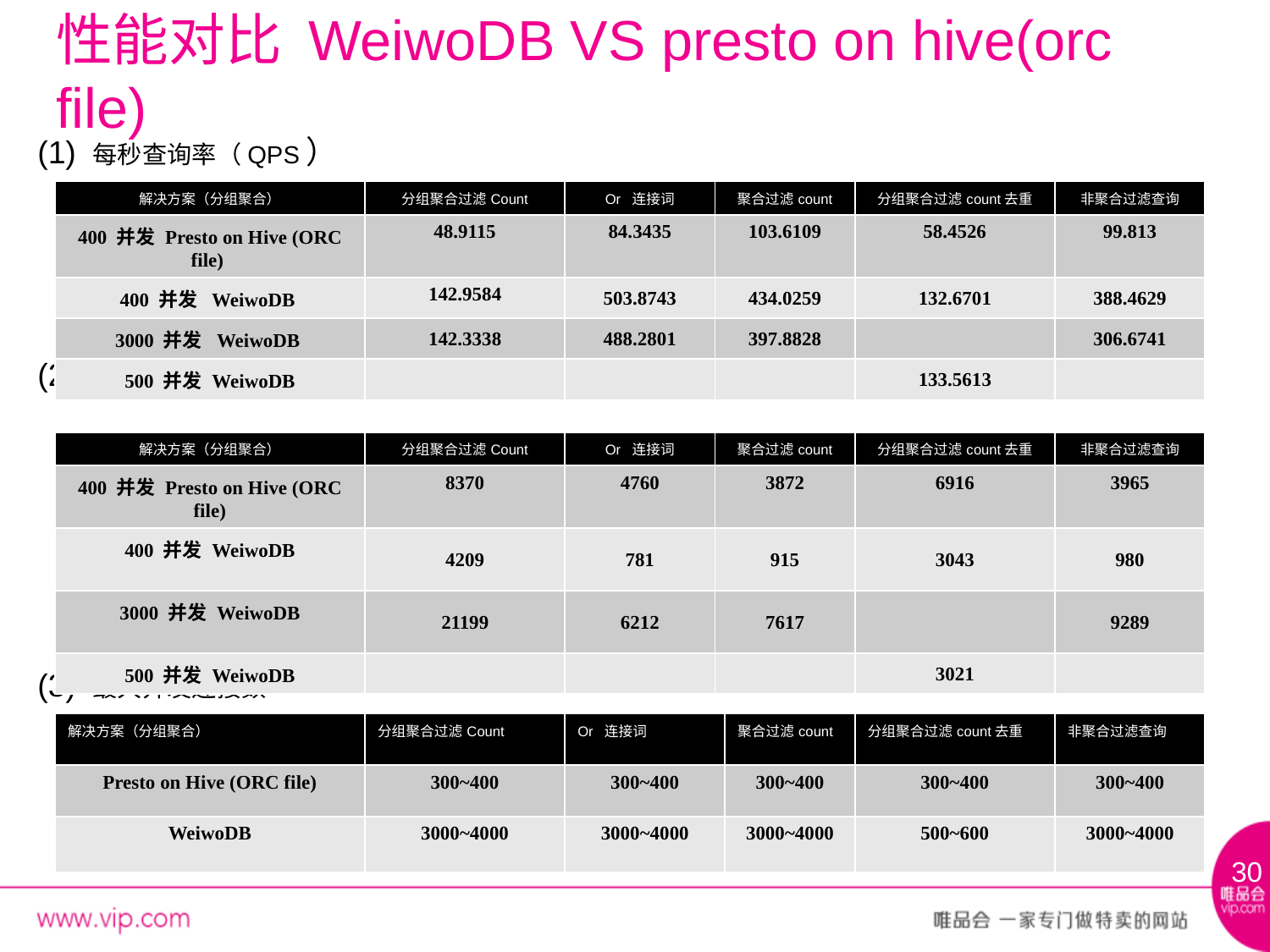

# 性能对比 WeiwoDB VS presto on hive(orc file)
(1) 每秒查询率（QPS）

(2) 平均响应时间

(3) 最大并发连接数

| 解决方案（分组聚合） | 分组聚合过滤Count | Or 连接词 | 聚合过滤count | 分组聚合过滤count去重 | 非聚合过滤查询 |
| --- | --- | --- | --- | --- | --- |
| 400 并发 Presto on Hive (ORC file) | 48.9115 | 84.3435 | 103.6109 | 58.4526 | 99.813 |
| 400 并发 WeiwoDB | 142.9584 | 503.8743 | 434.0259 | 132.6701 | 388.4629 |
| 3000 并发 WeiwoDB | 142.3338 | 488.2801 | 397.8828 |  | 306.6741 |
| 500 并发 WeiwoDB |  |  |  | 133.5613 |  |
| 解决方案（分组聚合） | 分组聚合过滤Count | Or 连接词 | 聚合过滤count | 分组聚合过滤count去重 | 非聚合过滤查询 |
| --- | --- | --- | --- | --- | --- |
| 400 并发 Presto on Hive (ORC file) | 8370 | 4760 | 3872 | 6916 | 3965 |
| 400 并发 WeiwoDB | 4209 | 781 | 915 | 3043 | 980 |
| 3000 并发 WeiwoDB | 21199 | 6212 | 7617 |  | 9289 |
| 500 并发 WeiwoDB |  |  |  | 3021 |  |
| 解决方案（分组聚合） | 分组聚合过滤Count | Or 连接词 | 聚合过滤count | 分组聚合过滤count去重 | 非聚合过滤查询 |
| --- | --- | --- | --- | --- | --- |
| Presto on Hive (ORC file) | 300~400 | 300~400 | 300~400 | 300~400 | 300~400 |
| WeiwoDB | 3000~4000 | 3000~4000 | 3000~4000 | 500~600 | 3000~4000 |